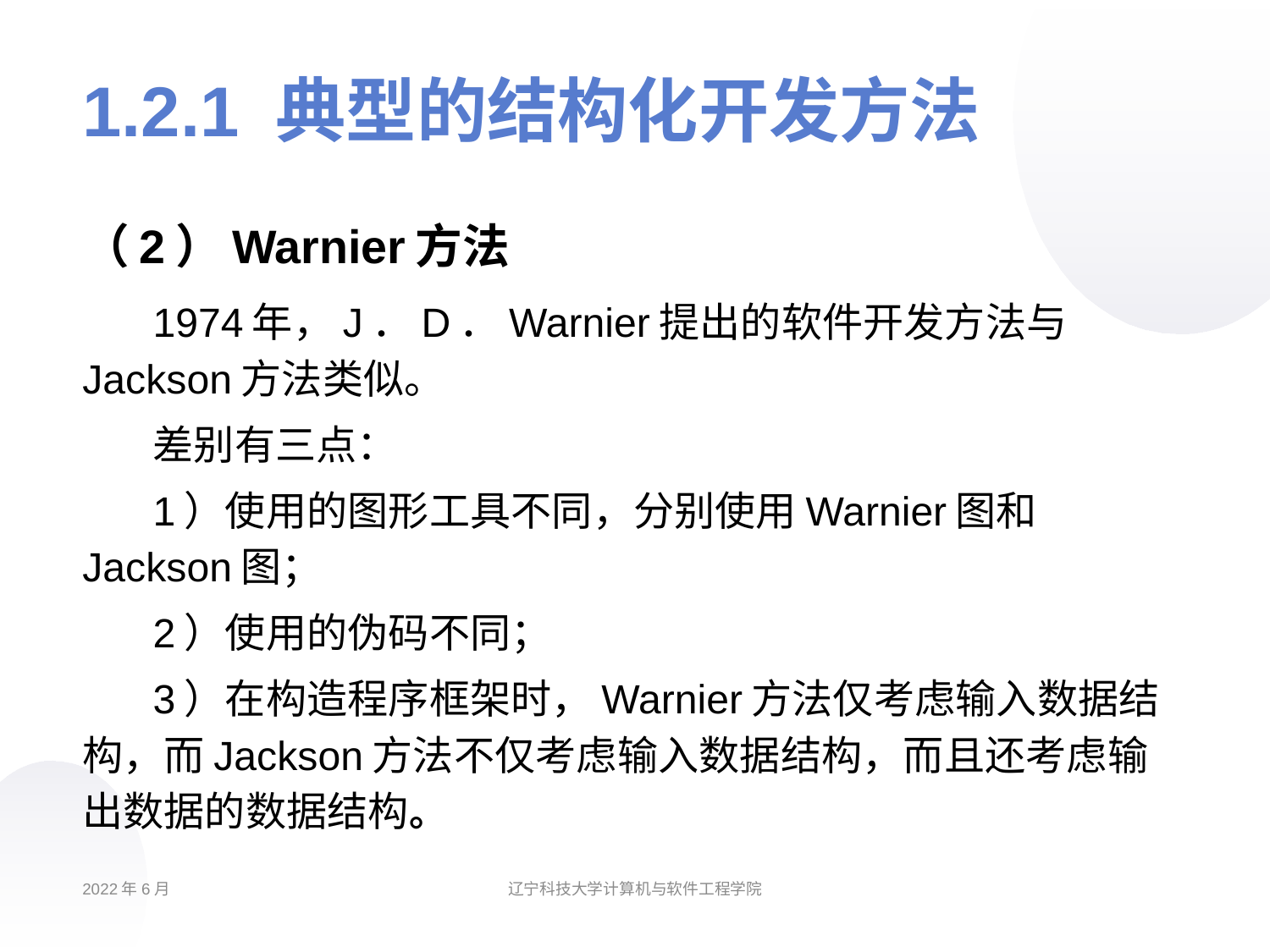

# 1.2.1 典型的结构化开发方法
（2）Warnier方法
1974年，J．D．Warnier提出的软件开发方法与Jackson方法类似。
差别有三点：
1）使用的图形工具不同，分别使用Warnier图和Jackson图；
2）使用的伪码不同；
3）在构造程序框架时，Warnier方法仅考虑输入数据结构，而Jackson方法不仅考虑输入数据结构，而且还考虑输出数据的数据结构。

2022年6月
辽宁科技大学计算机与软件工程学院
84